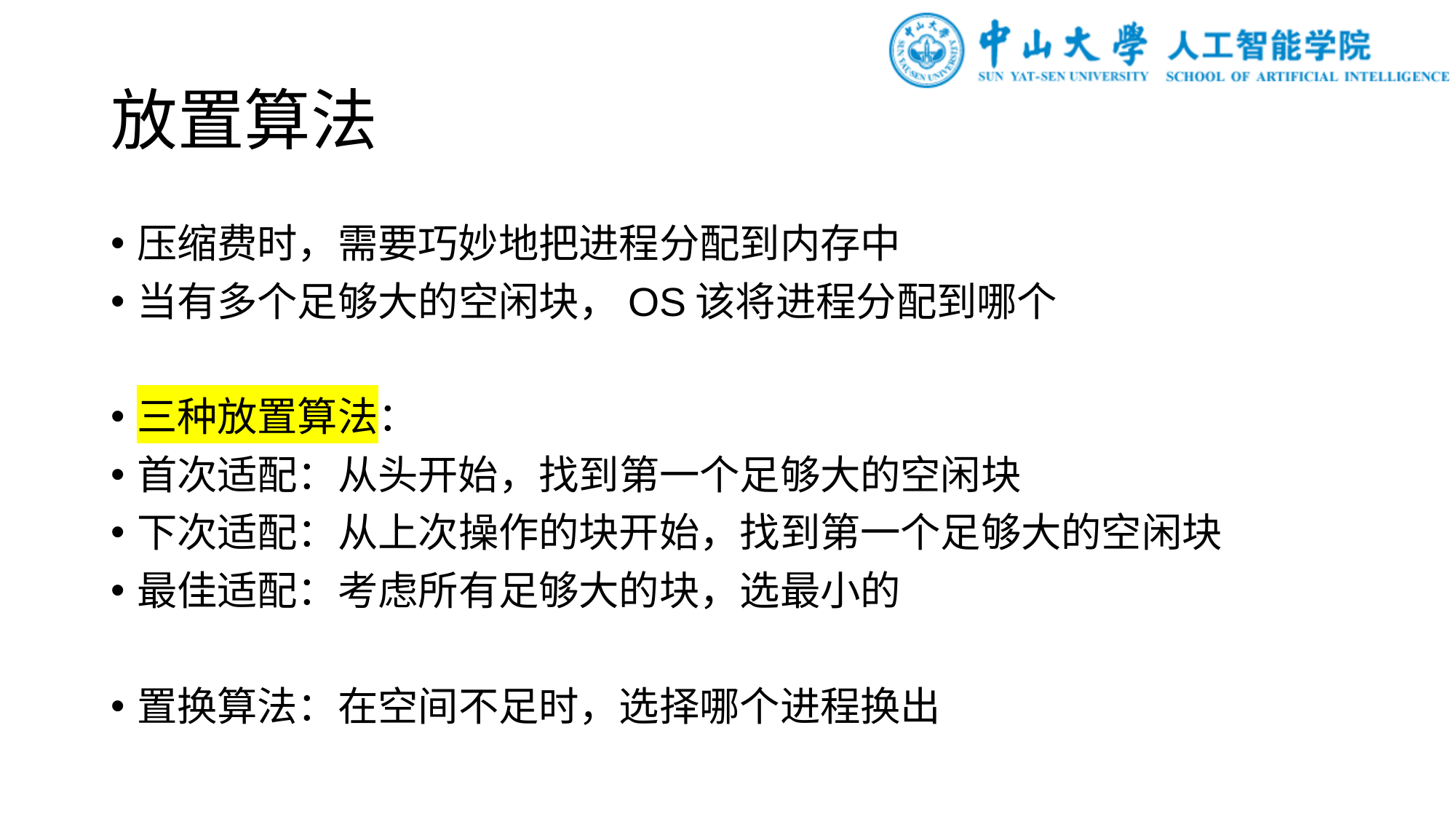

# 放置算法
压缩费时，需要巧妙地把进程分配到内存中
当有多个足够大的空闲块，OS该将进程分配到哪个

三种放置算法：
首次适配：从头开始，找到第一个足够大的空闲块
下次适配：从上次操作的块开始，找到第一个足够大的空闲块
最佳适配：考虑所有足够大的块，选最小的

置换算法：在空间不足时，选择哪个进程换出